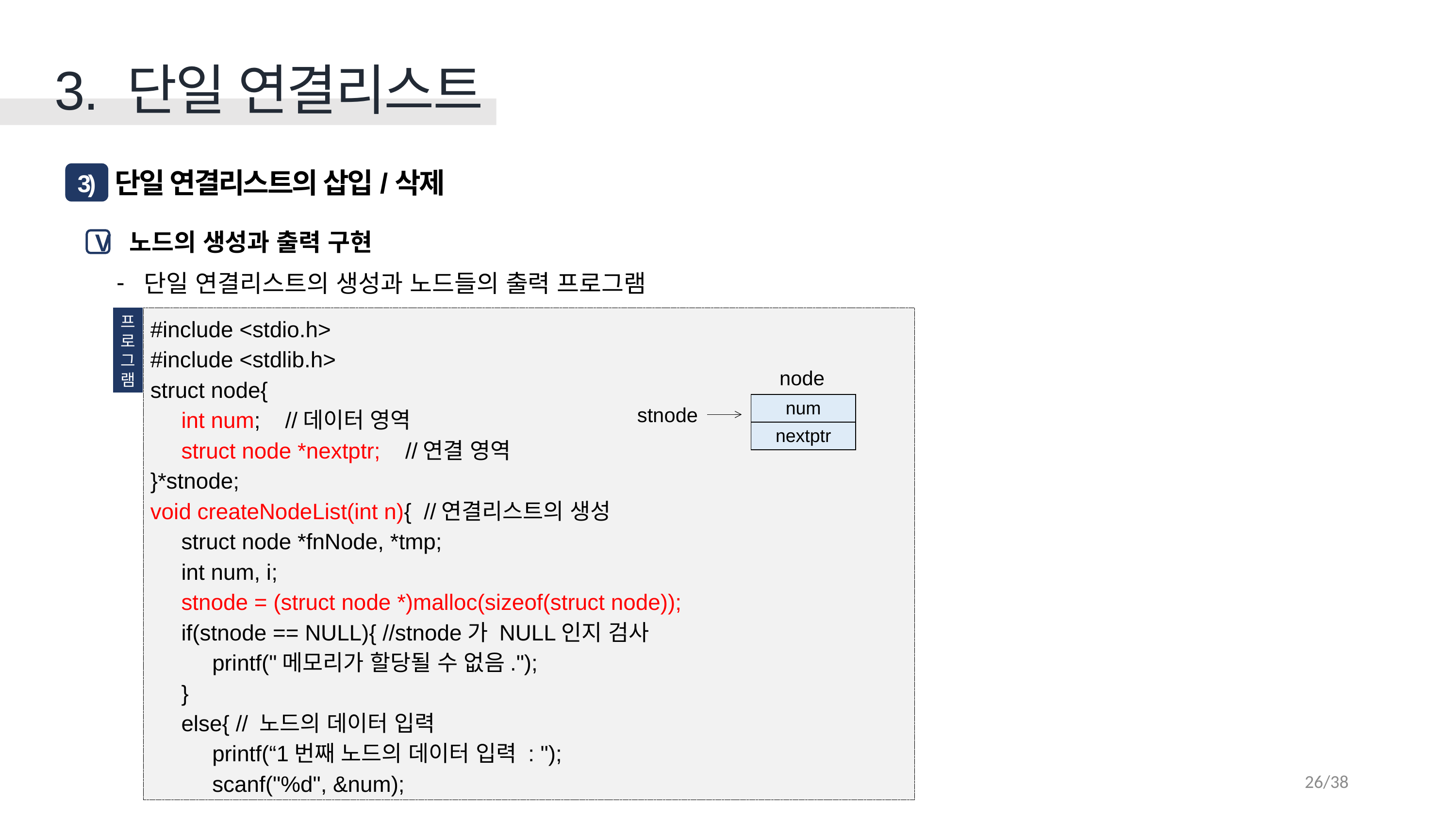

3. 단일 연결리스트

 단일 연결리스트의 삽입/삭제
3)
 노드의 생성과 출력 구현

단일 연결리스트의 생성과 노드들의 출력 프로그램
V
프
로
그
램
#include <stdio.h>
#include <stdlib.h>
struct node{
     int num;    //데이터 영역
     struct node *nextptr;    //연결 영역
}*stnode;
void createNodeList(int n){  //연결리스트의 생성
     struct node *fnNode, *tmp;
     int num, i;
     stnode = (struct node *)malloc(sizeof(struct node));
     if(stnode == NULL){ //stnode가 NULL인지 검사
          printf("메모리가 할당될 수 없음.");
     }
     else{ // 노드의 데이터 입력
          printf(“1번째 노드의 데이터 입력 : ");
          scanf("%d", &num);
node
| num |
| --- |
| nextptr |
stnode
26/38